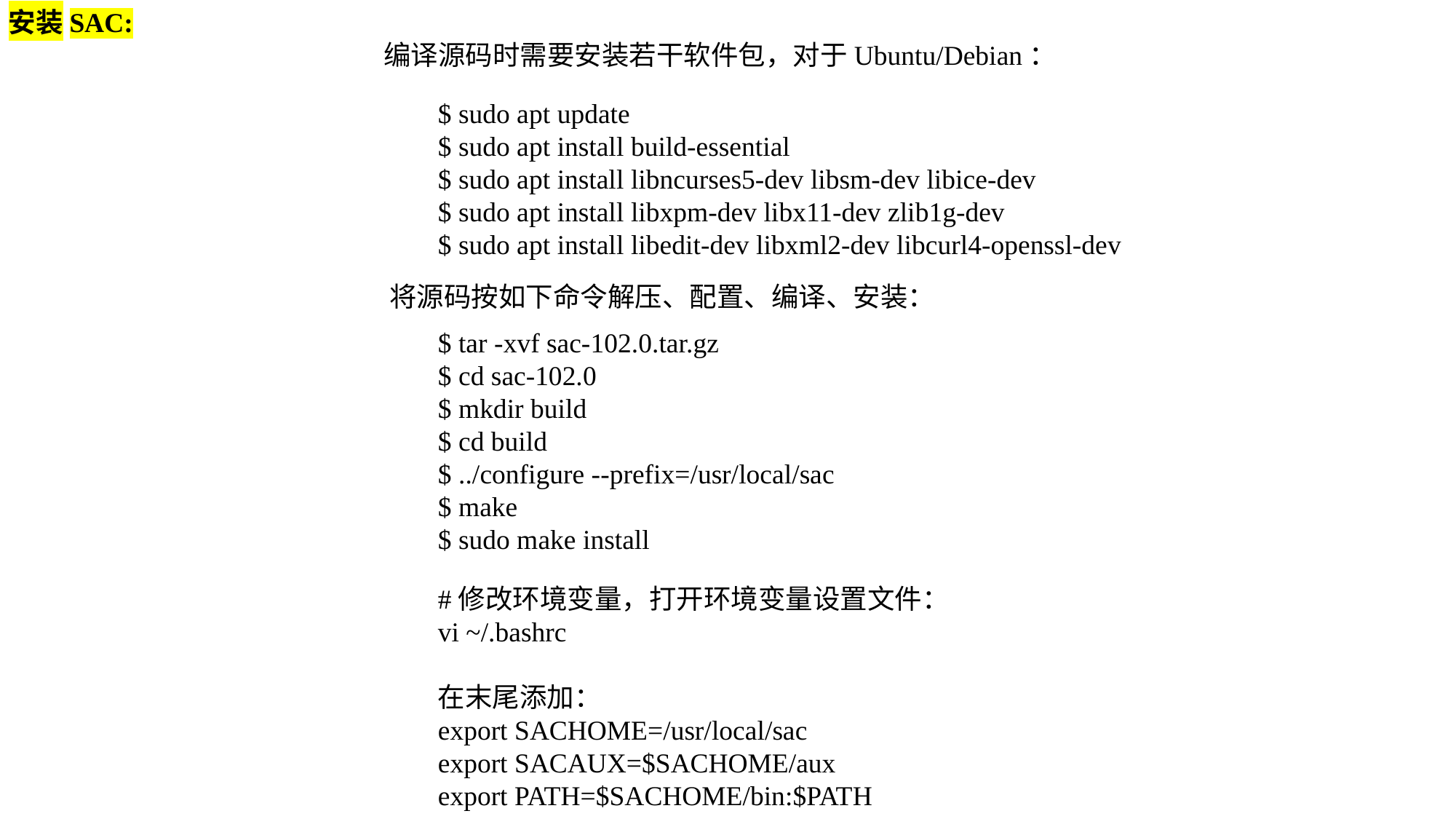

安装SAC:
编译源码时需要安装若干软件包，对于Ubuntu/Debian：
$ sudo apt update
$ sudo apt install build-essential
$ sudo apt install libncurses5-dev libsm-dev libice-dev
$ sudo apt install libxpm-dev libx11-dev zlib1g-dev
$ sudo apt install libedit-dev libxml2-dev libcurl4-openssl-dev
将源码按如下命令解压、配置、编译、安装：
$ tar -xvf sac-102.0.tar.gz
$ cd sac-102.0
$ mkdir build
$ cd build
$ ../configure --prefix=/usr/local/sac
$ make
$ sudo make install
#修改环境变量，打开环境变量设置文件：
vi ~/.bashrc

在末尾添加：
export SACHOME=/usr/local/sac
export SACAUX=$SACHOME/aux
export PATH=$SACHOME/bin:$PATH